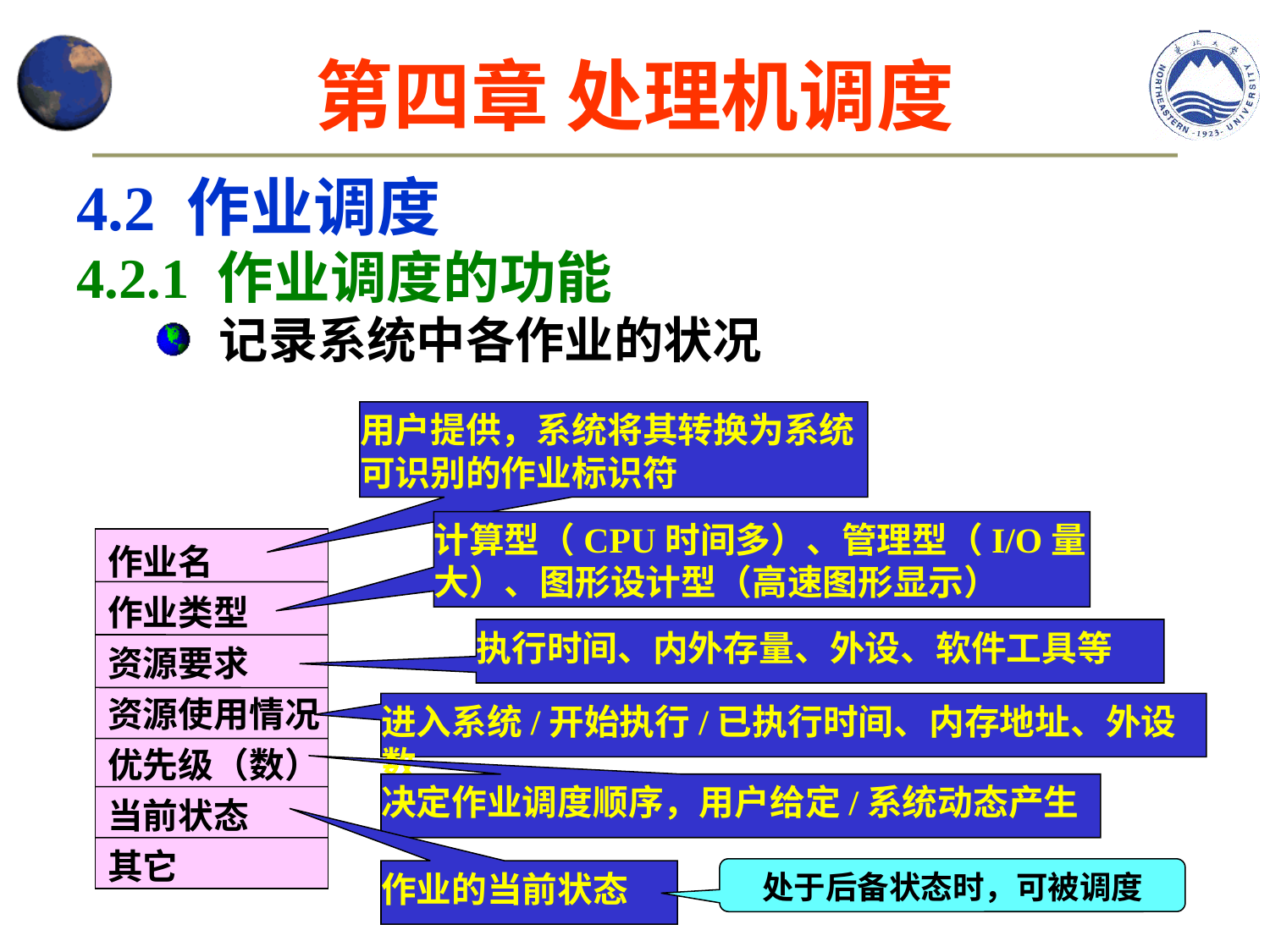

# 第四章 处理机调度
4.2 作业调度
4.2.1 作业调度的功能
 记录系统中各作业的状况
用户提供，系统将其转换为系统可识别的作业标识符
计算型（CPU时间多）、管理型（I/O量大）、图形设计型（高速图形显示）
作业名
作业类型
资源要求
资源使用情况
优先级（数）
当前状态
其它

执行时间、内外存量、外设、软件工具等
进入系统/开始执行/已执行时间、内存地址、外设数
决定作业调度顺序，用户给定/系统动态产生
处于后备状态时，可被调度
作业的当前状态